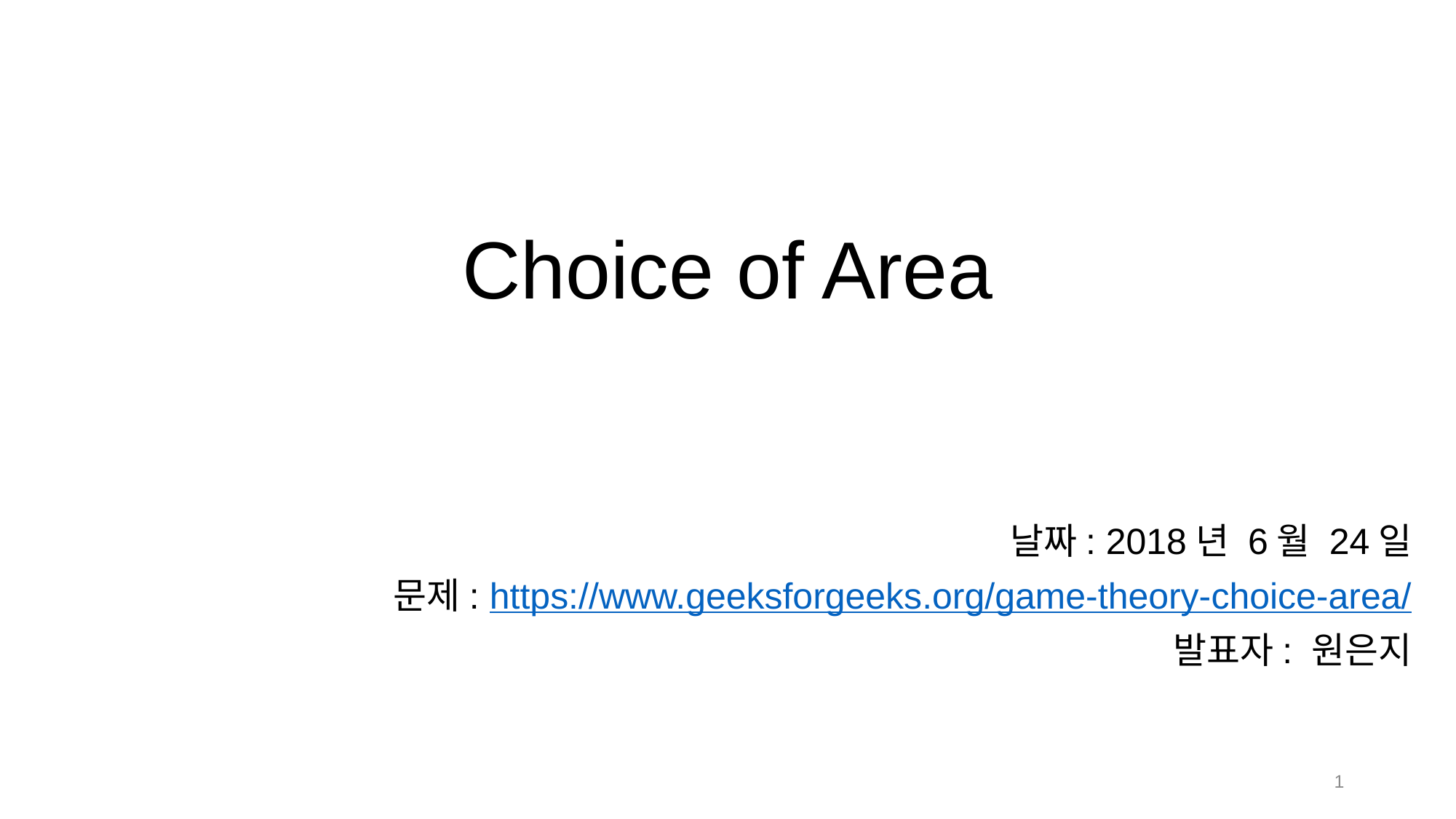

# Choice of Area
날짜: 2018년 6월 24일
문제: https://www.geeksforgeeks.org/game-theory-choice-area/
발표자: 원은지
1